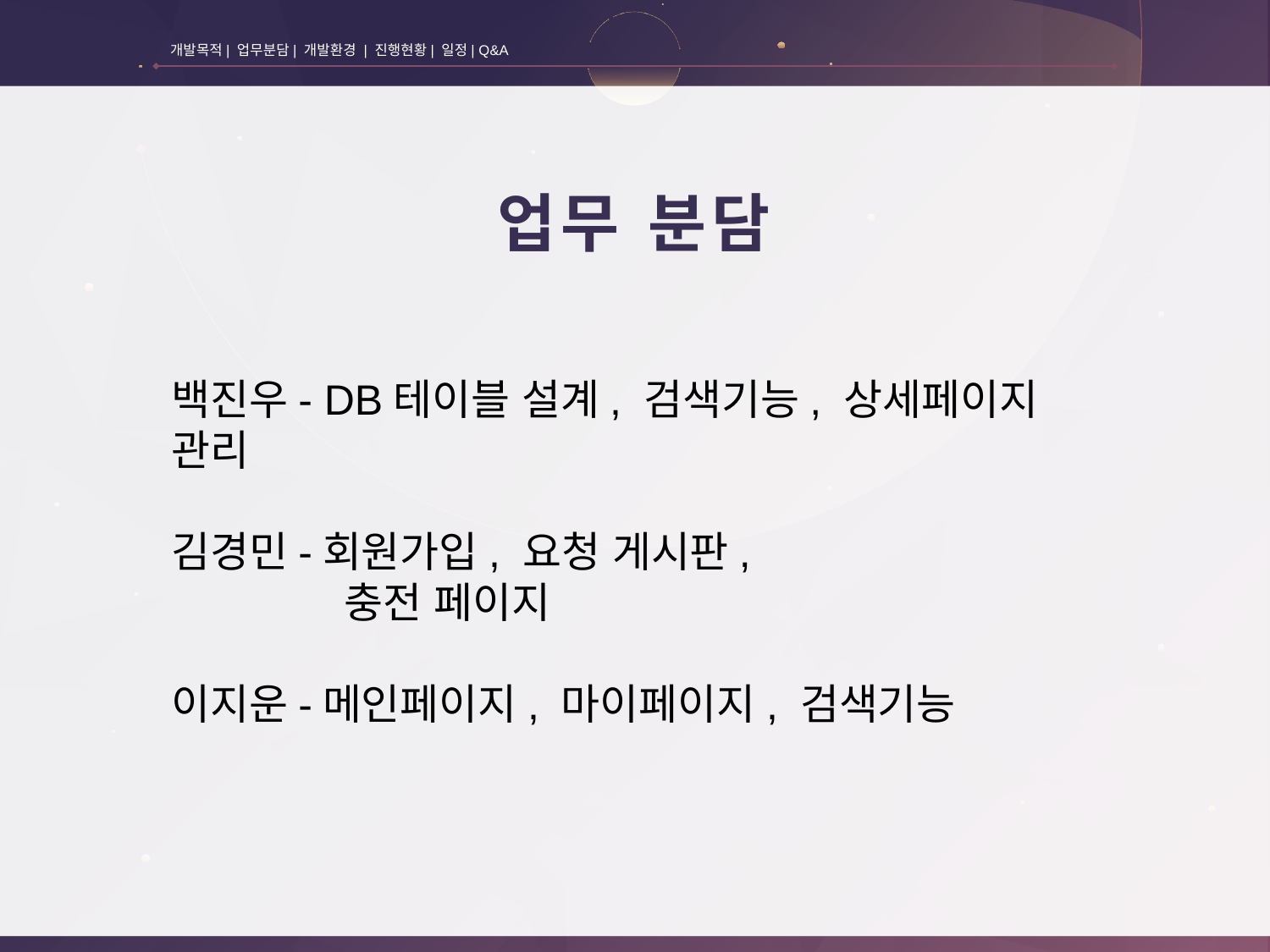

개발목적| 업무분담| 개발환경 | 진행현황| 일정| Q&A

업무 분담
백진우- DB테이블 설계, 검색기능, 상세페이지	   관리

김경민-회원가입, 요청 게시판,
	   충전 페이지

이지운-메인페이지, 마이페이지, 검색기능